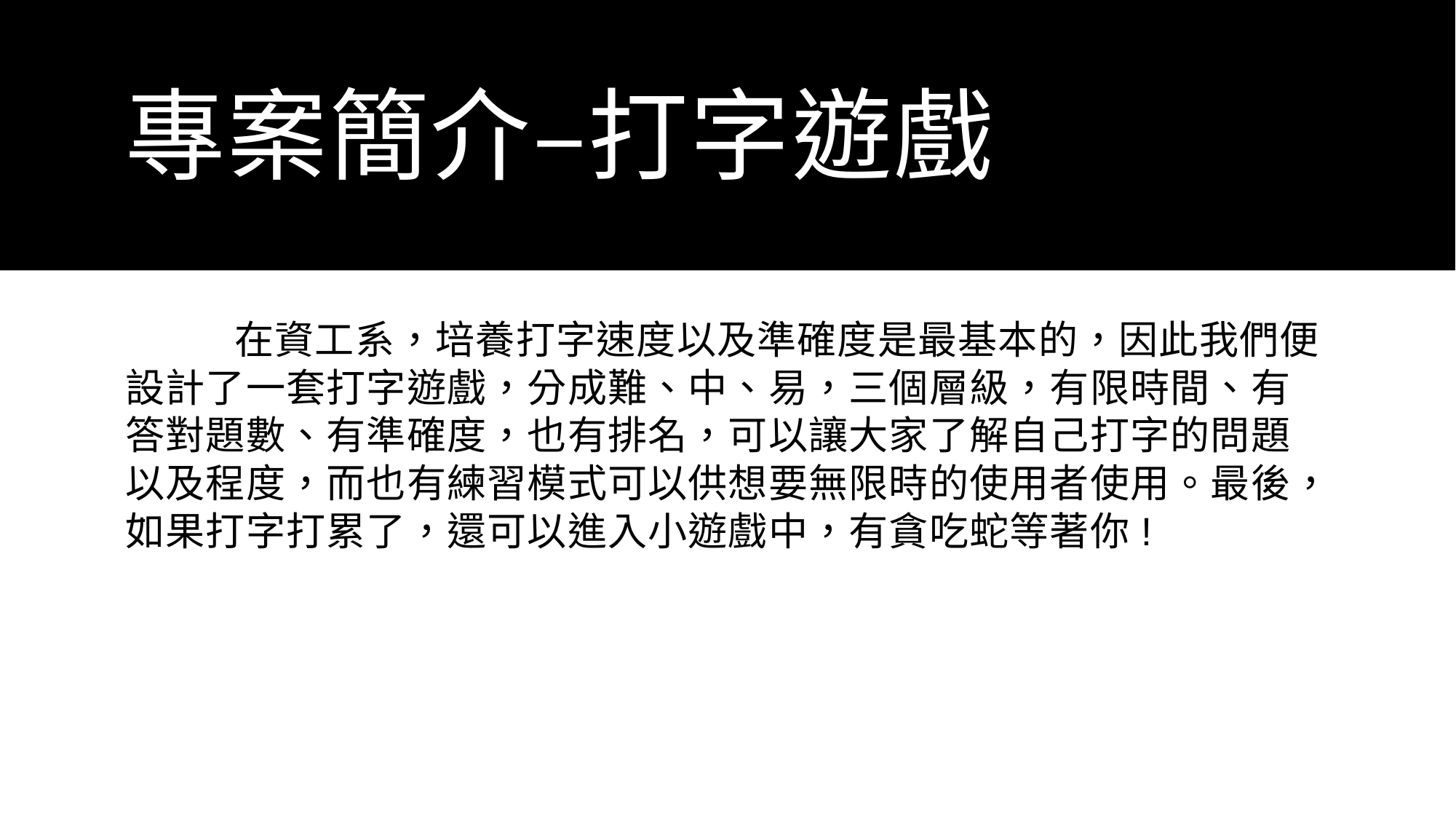

# 專案簡介–打字遊戲
	在資工系，培養打字速度以及準確度是最基本的，因此我們便設計了一套打字遊戲，分成難、中、易，三個層級，有限時間、有答對題數、有準確度，也有排名，可以讓大家了解自己打字的問題以及程度，而也有練習模式可以供想要無限時的使用者使用。最後，如果打字打累了，還可以進入小遊戲中，有貪吃蛇等著你!